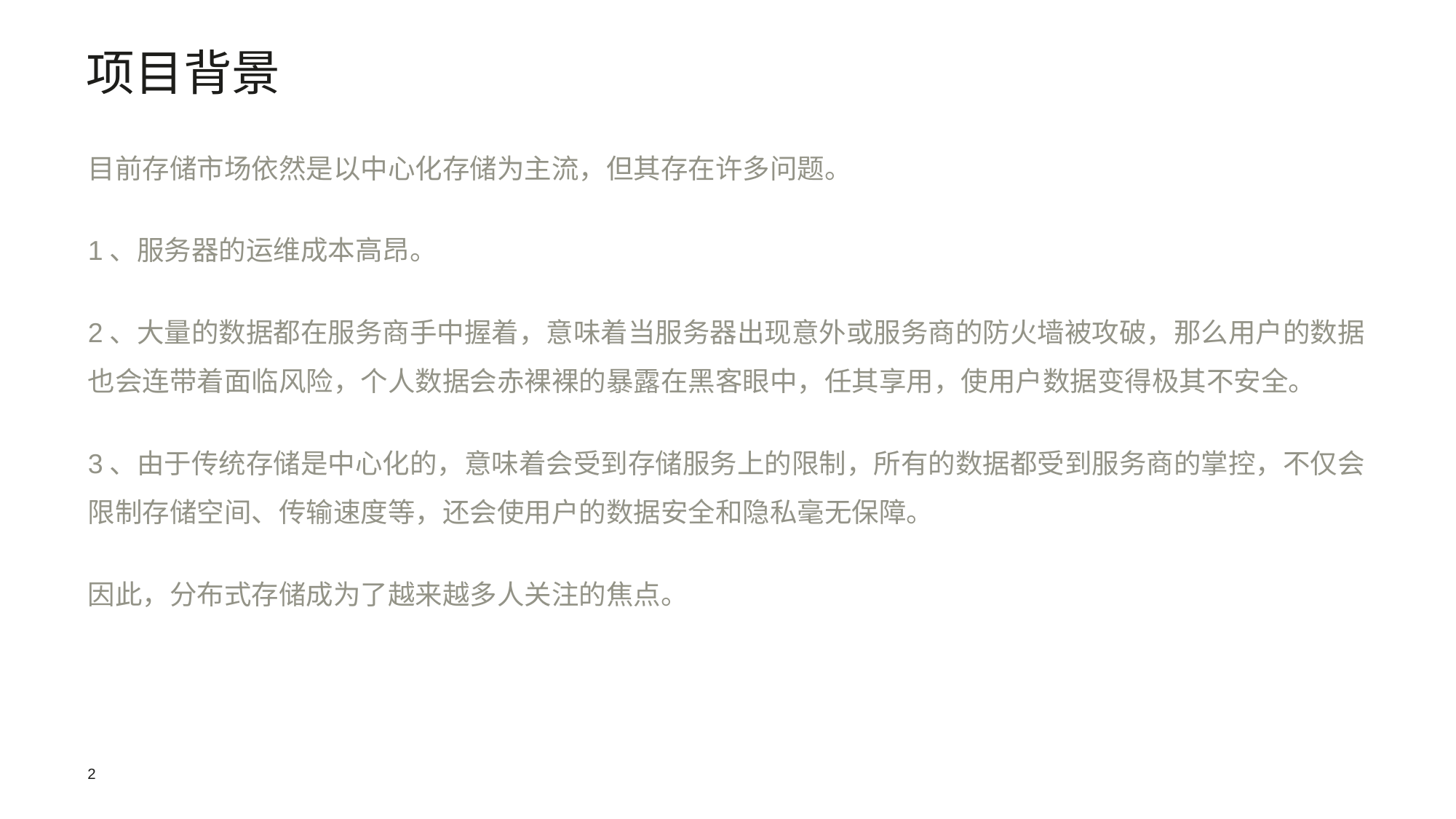

项目背景
目前存储市场依然是以中心化存储为主流，但其存在许多问题。

1、服务器的运维成本高昂。

2、大量的数据都在服务商手中握着，意味着当服务器出现意外或服务商的防火墙被攻破，那么用户的数据也会连带着面临风险，个人数据会赤裸裸的暴露在黑客眼中，任其享用，使用户数据变得极其不安全。

3、由于传统存储是中心化的，意味着会受到存储服务上的限制，所有的数据都受到服务商的掌控，不仅会限制存储空间、传输速度等，还会使用户的数据安全和隐私毫无保障。

因此，分布式存储成为了越来越多人关注的焦点。